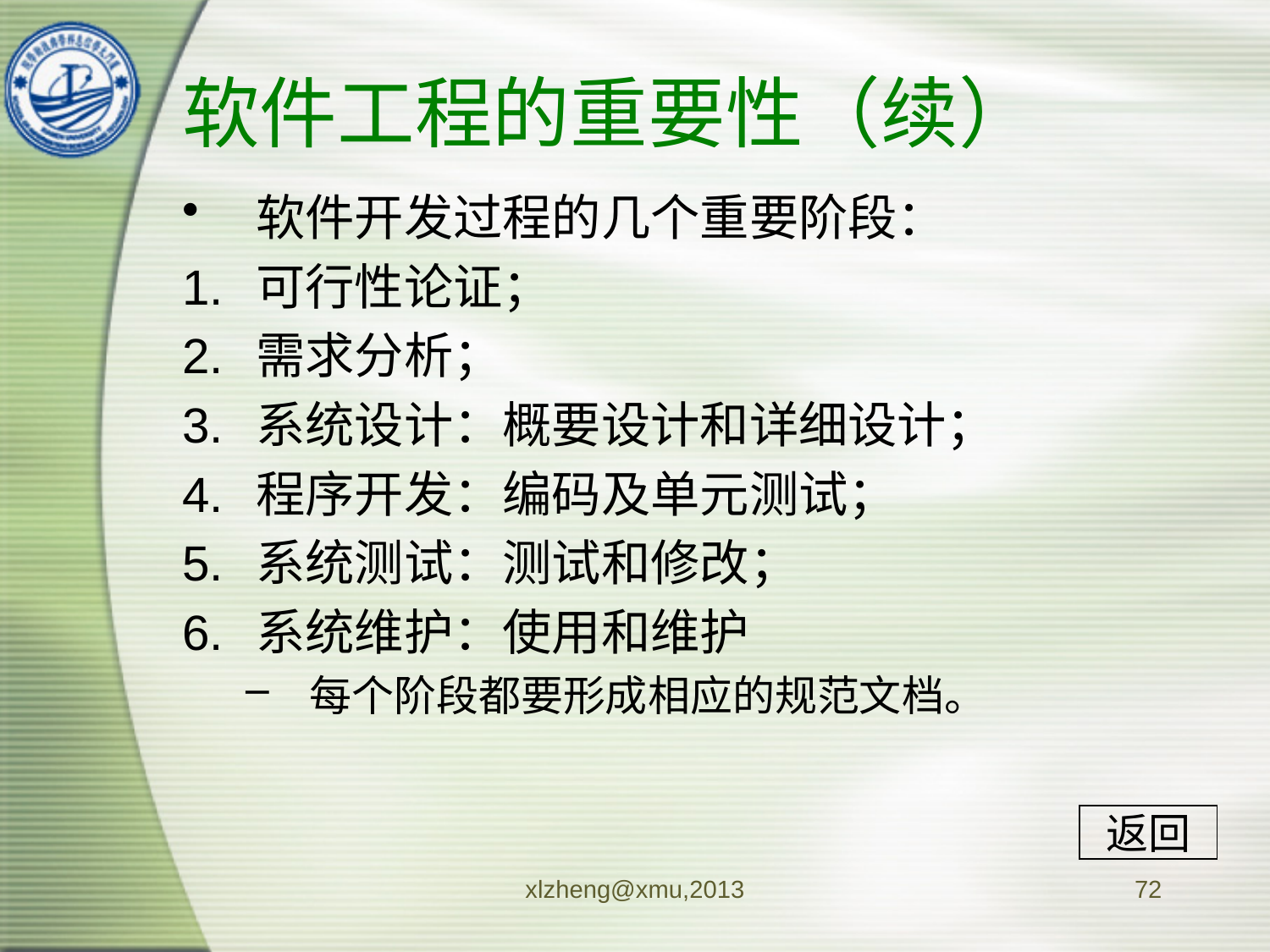

# 软件工程的重要性（续）
软件开发过程的几个重要阶段：
可行性论证；
需求分析；
系统设计：概要设计和详细设计；
程序开发：编码及单元测试；
系统测试：测试和修改；
系统维护：使用和维护
每个阶段都要形成相应的规范文档。

返回
xlzheng@xmu,2013
72